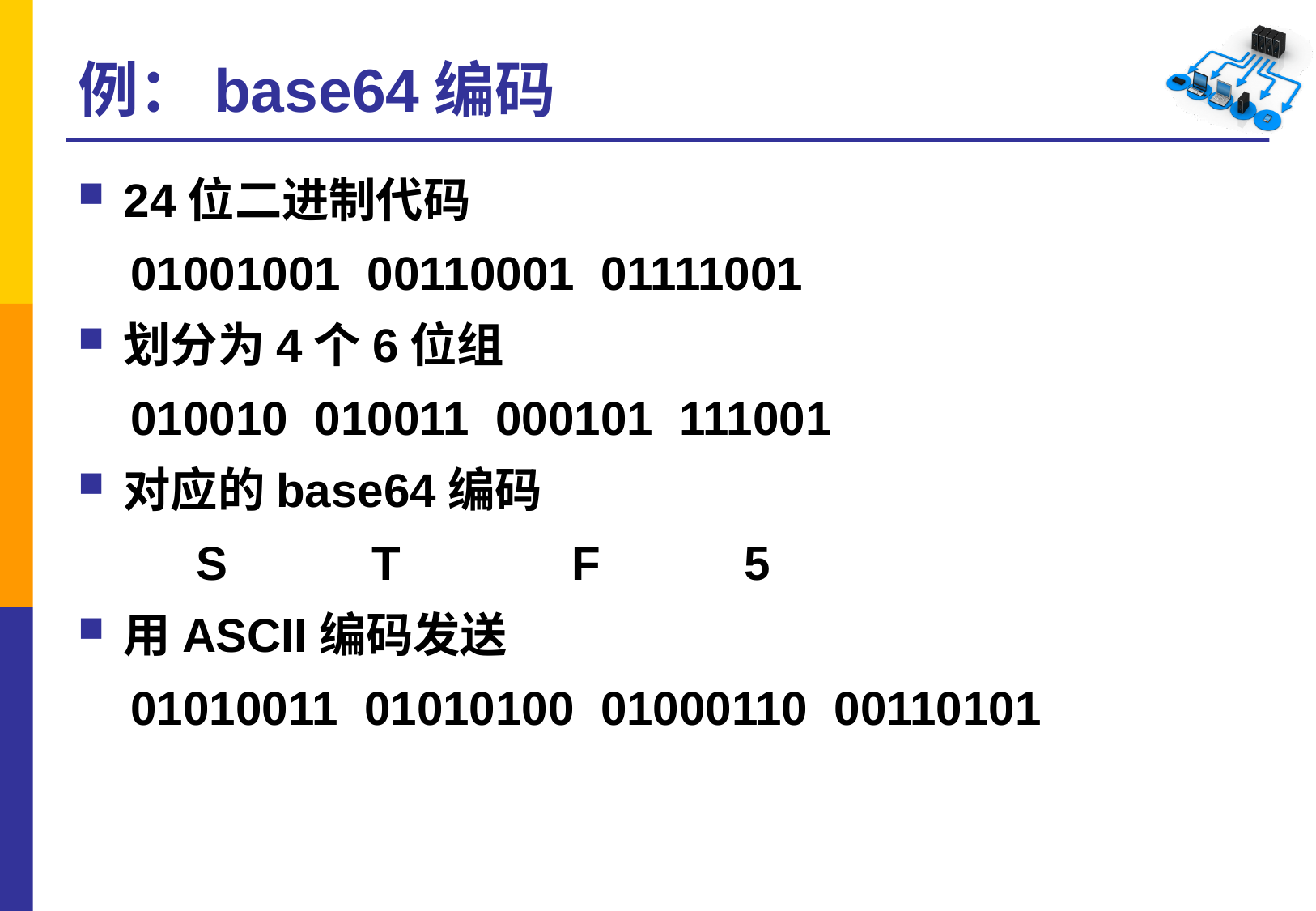

# 例：base64编码
24位二进制代码
    01001001  00110001  01111001
划分为4个6位组
    010010  010011  000101  111001
对应的base64编码
         S           T             F           5
用ASCII编码发送
    01010011  01010100  01000110  00110101